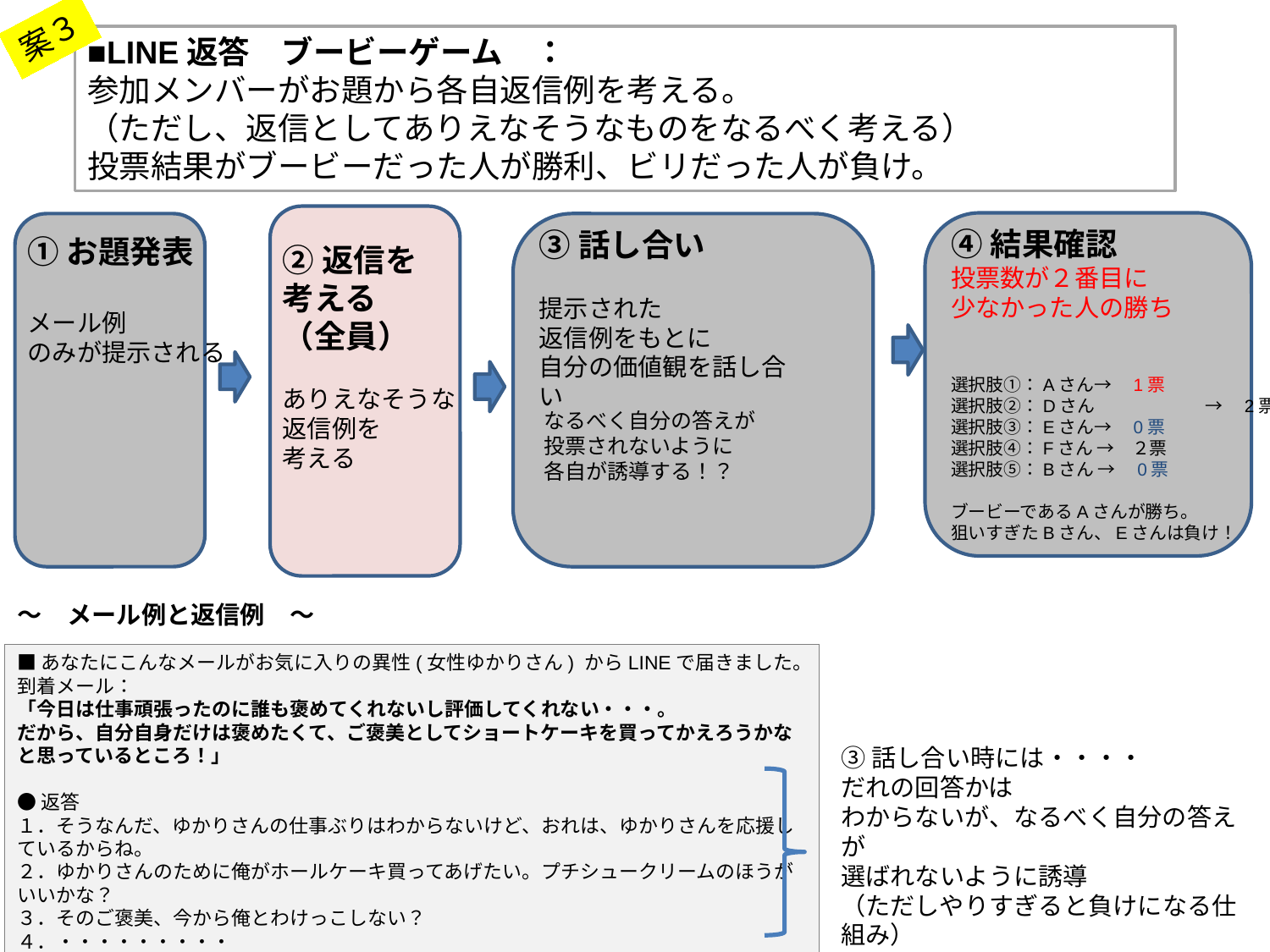

案３
■LINE返答　ブービーゲーム　：
参加メンバーがお題から各自返信例を考える。
（ただし、返信としてありえなそうなものをなるべく考える）
投票結果がブービーだった人が勝利、ビリだった人が負け。

④結果確認
投票数が２番目に
少なかった人の勝ち
③話し合い

提示された
返信例をもとに
自分の価値観を話し合い
①お題発表

メール例
のみが提示される
②返信を
考える
（全員）

ありえなそうな
返信例を
考える

選択肢①：Aさん→　1票
選択肢②：Dさん	→　2票
選択肢③：Eさん→　0票
選択肢④：Fさん →　２票
選択肢⑤：Bさん →　0票

ブービーであるAさんが勝ち。
狙いすぎたBさん、Eさんは負け！
なるべく自分の答えが
投票されないように
各自が誘導する！？
～　メール例と返信例　～
■あなたにこんなメールがお気に入りの異性(女性ゆかりさん) からLINEで届きました。
到着メール：
「今日は仕事頑張ったのに誰も褒めてくれないし評価してくれない・・・。
だから、自分自身だけは褒めたくて、ご褒美としてショートケーキを買ってかえろうかなと思っているところ！」

●返答
１．そうなんだ、ゆかりさんの仕事ぶりはわからないけど、おれは、ゆかりさんを応援しているからね。
２．ゆかりさんのために俺がホールケーキ買ってあげたい。プチシュークリームのほうがいいかな？
３．そのご褒美、今から俺とわけっこしない？
４．・・・・・・・・・
５．・・・・・・・・・
③話し合い時には・・・・
だれの回答かは
わからないが、なるべく自分の答えが
選ばれないように誘導
（ただしやりすぎると負けになる仕組み）